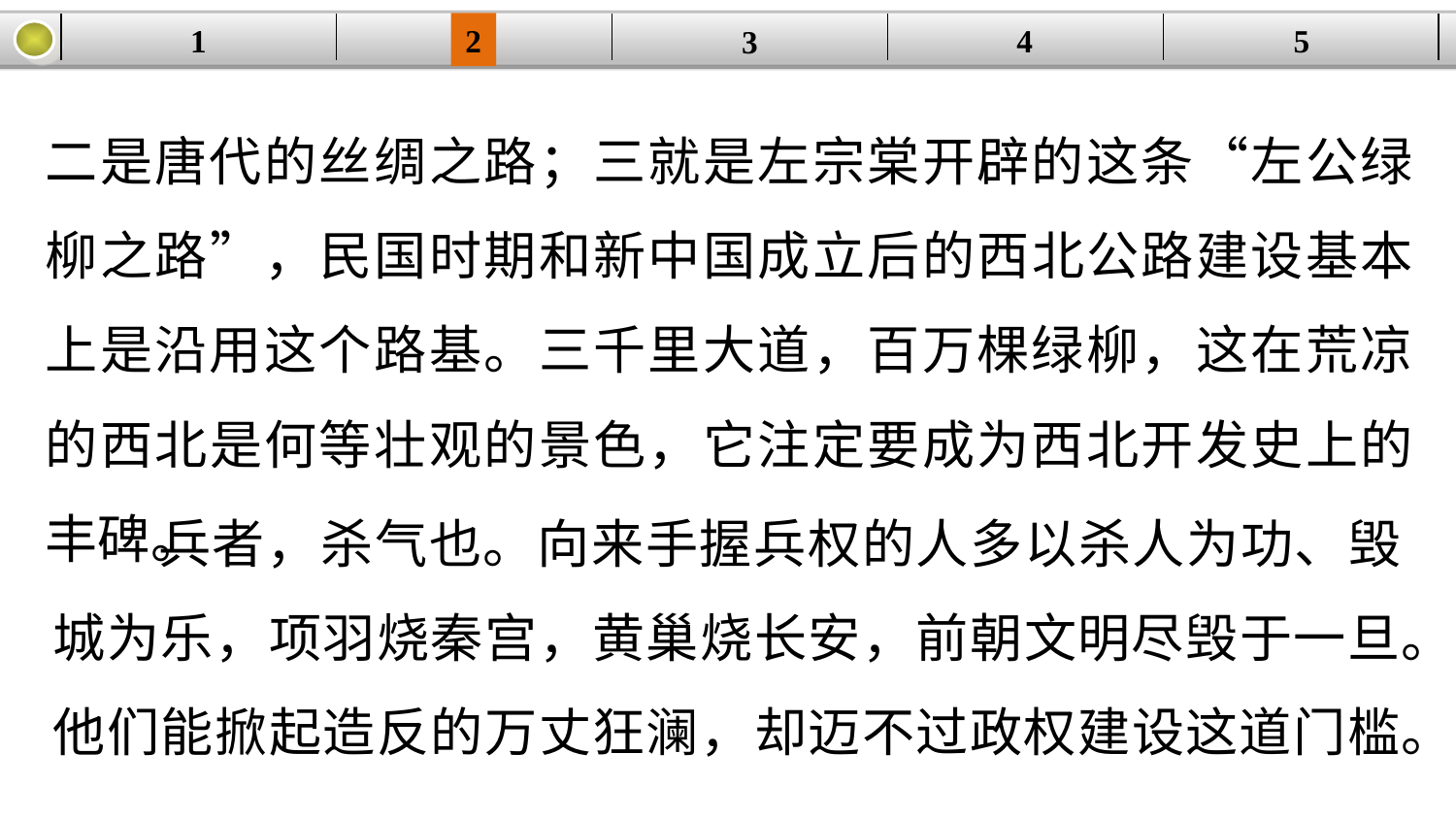

1
2
4
5
|  |  |  |  |  |
| --- | --- | --- | --- | --- |
3

二是唐代的丝绸之路；三就是左宗棠开辟的这条“左公绿柳之路”，民国时期和新中国成立后的西北公路建设基本上是沿用这个路基。三千里大道，百万棵绿柳，这在荒凉的西北是何等壮观的景色，它注定要成为西北开发史上的丰碑。

兵者，杀气也。向来手握兵权的人多以杀人为功、毁城为乐，项羽烧秦宫，黄巢烧长安，前朝文明尽毁于一旦。他们能掀起造反的万丈狂澜，却迈不过政权建设这道门槛。